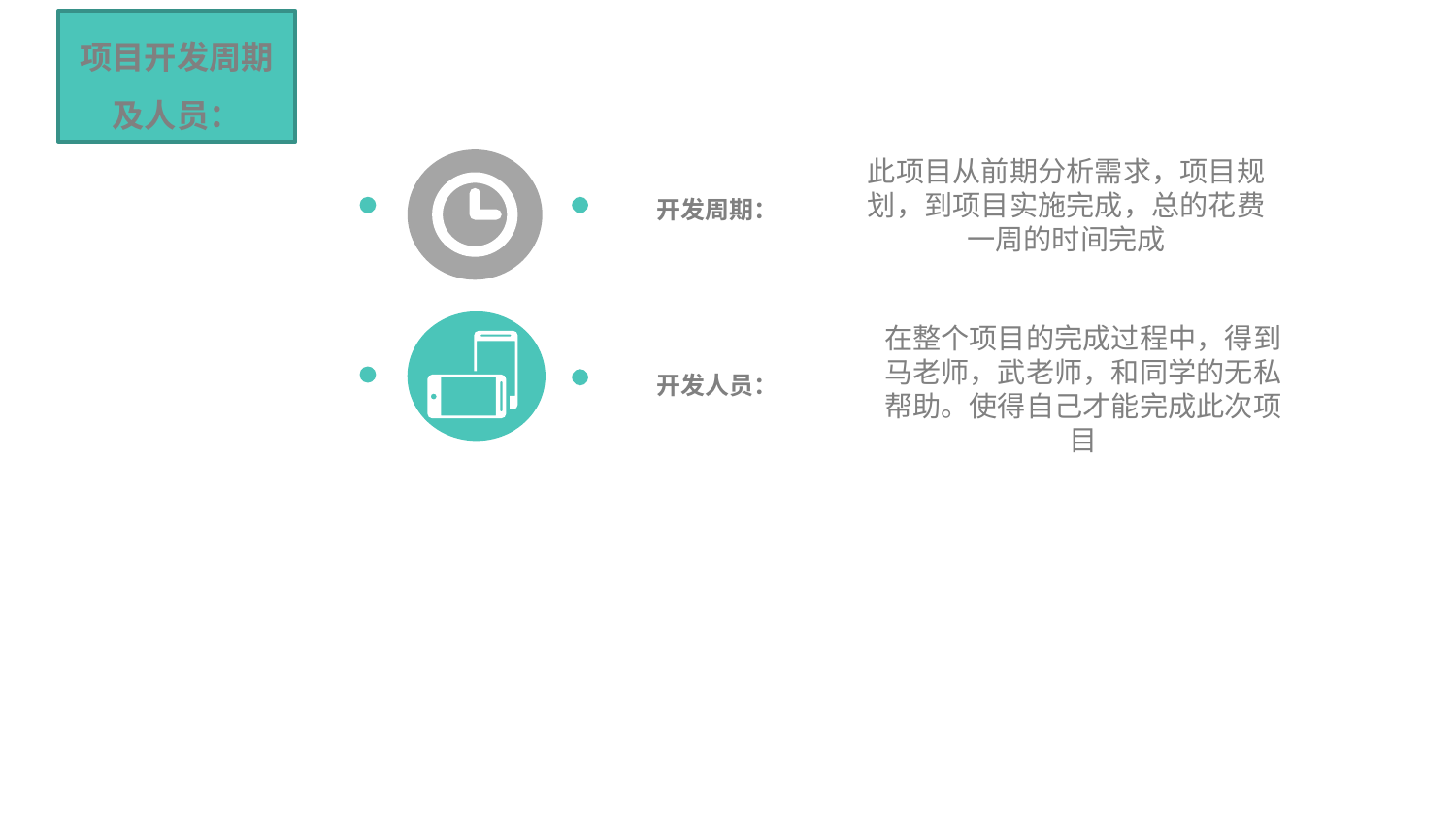

项目开发周期及人员：

此项目从前期分析需求，项目规划，到项目实施完成，总的花费一周的时间完成

开发周期：

在整个项目的完成过程中，得到马老师，武老师，和同学的无私帮助。使得自己才能完成此次项目

开发人员：